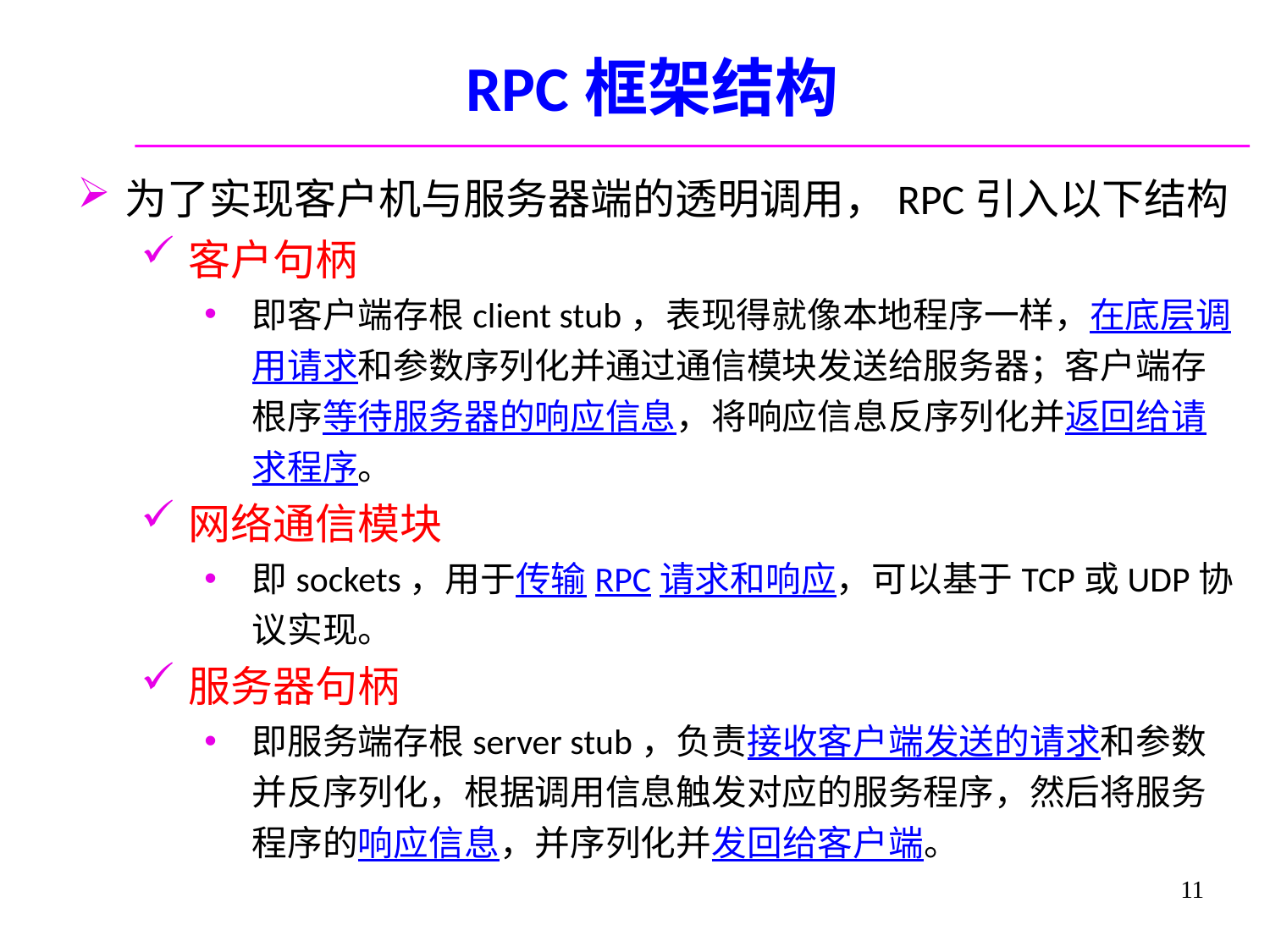

# RPC框架结构
为了实现客户机与服务器端的透明调用，RPC引入以下结构
客户句柄
即客户端存根client stub，表现得就像本地程序一样，在底层调用请求和参数序列化并通过通信模块发送给服务器；客户端存根序等待服务器的响应信息，将响应信息反序列化并返回给请求程序。
网络通信模块
即sockets，用于传输RPC请求和响应，可以基于TCP或UDP协议实现。
服务器句柄
即服务端存根server stub，负责接收客户端发送的请求和参数并反序列化，根据调用信息触发对应的服务程序，然后将服务程序的响应信息，并序列化并发回给客户端。
11